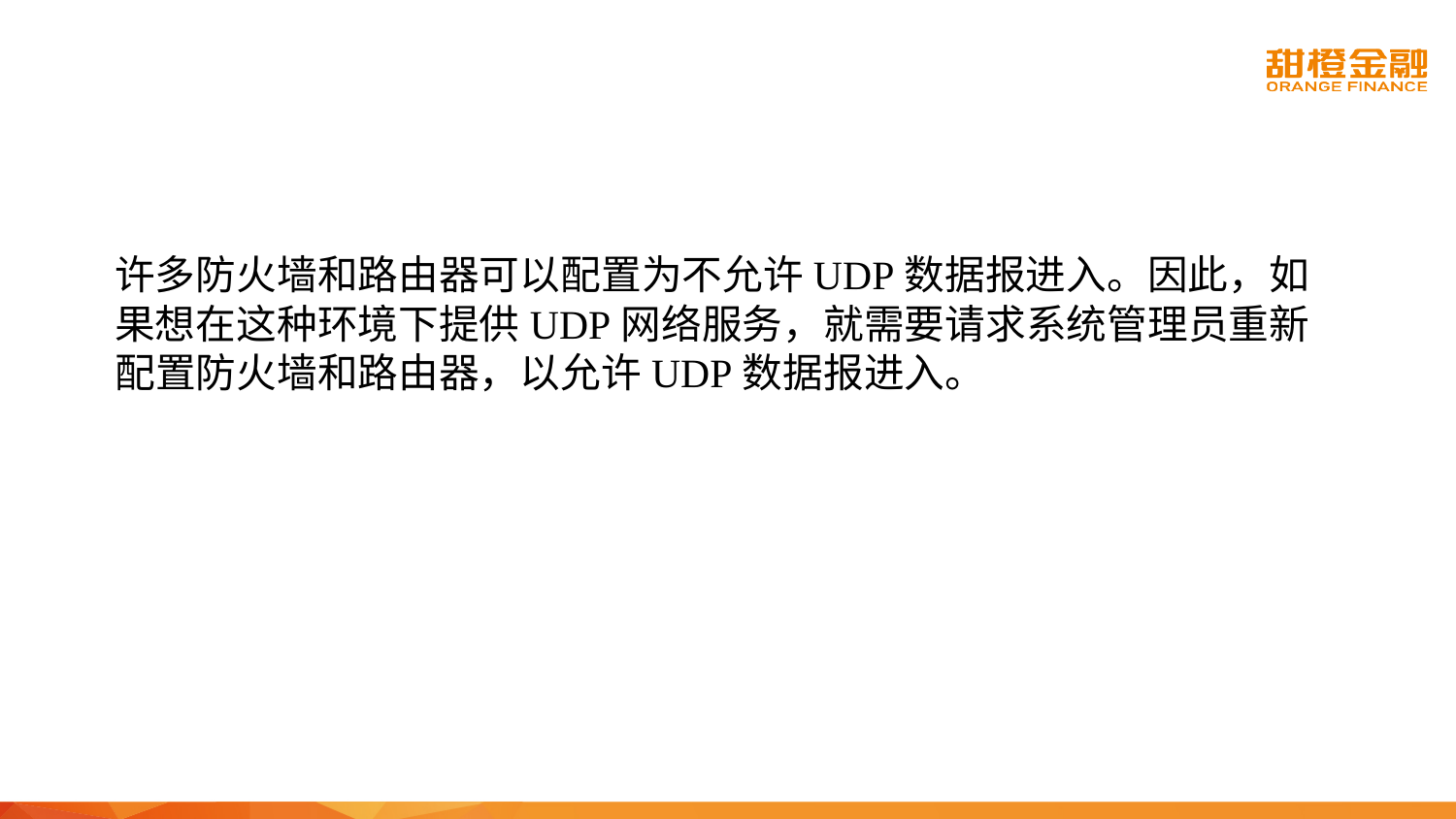

许多防火墙和路由器可以配置为不允许UDP数据报进入。因此，如果想在这种环境下提供UDP网络服务，就需要请求系统管理员重新配置防火墙和路由器，以允许UDP数据报进入。